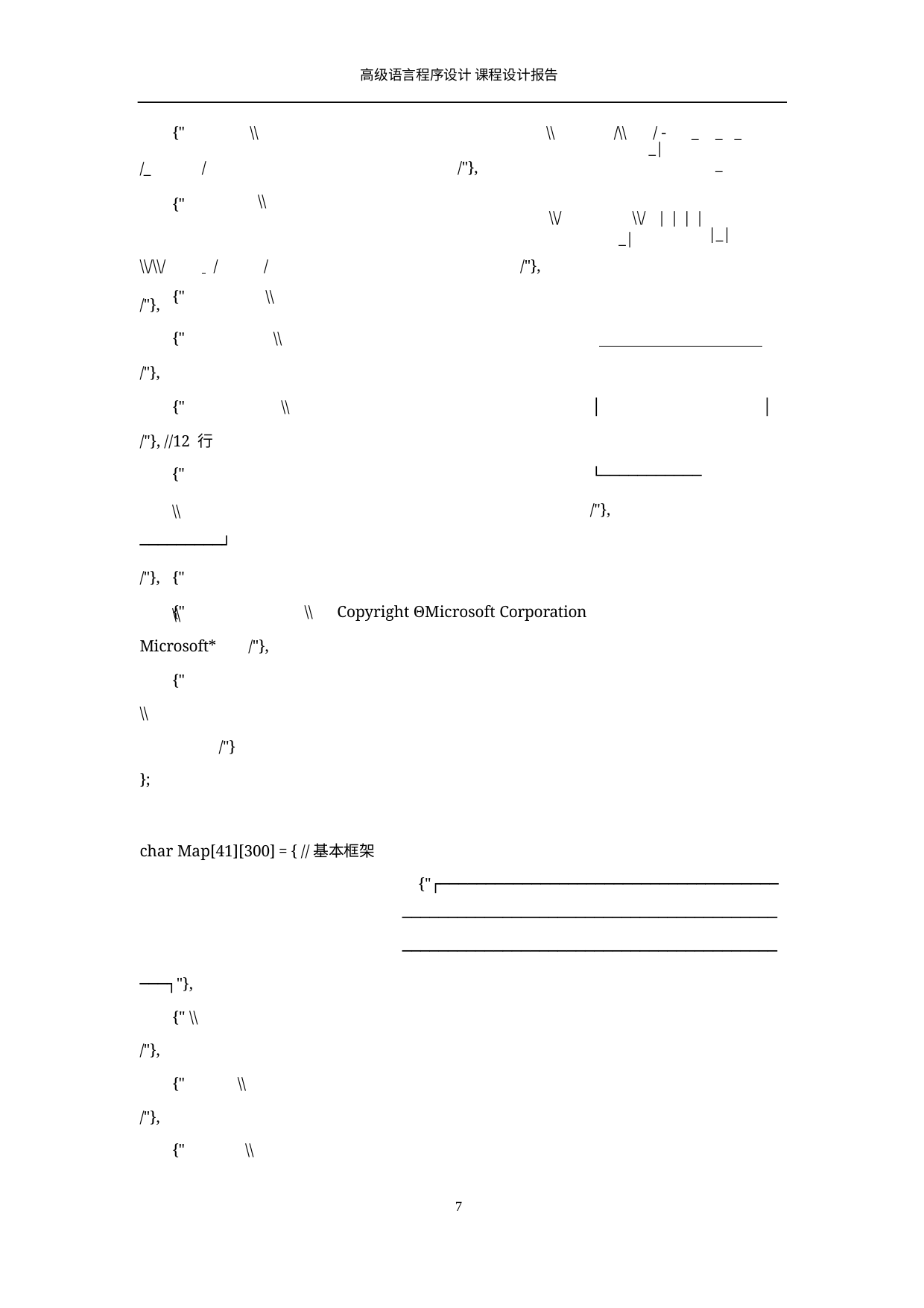

高级语言程序设计 课程设计报告

| {" /\_ {" | / | \\ \\ | /"}, | \\ /\\ / - \_ \_| \\/ \\/ | | | |\_| | \_ \_ \_ |\_| |
| --- | --- | --- | --- | --- | --- |
| \\/\\/ {" | / | / \\ |  | /"}, |  |
/"},
{"
\\

/"},
{"
\\
│
│
/"}, //12 行

{"	\\

─────────┘

{"	\\
└───────────
/"},
/"},
{"
\\	Copyright ΘMicrosoft Corporation
Microsoft*
/"},
{"

\\

	/"}

};
char Map[41][300] = { //基本框架

{"┌─────────────────────────────────────

─────────────────────────────────────────

─────────────────────────────────────────

───┐"},

{" \\

/"},

{"	\\

/"},

{"	\\
7